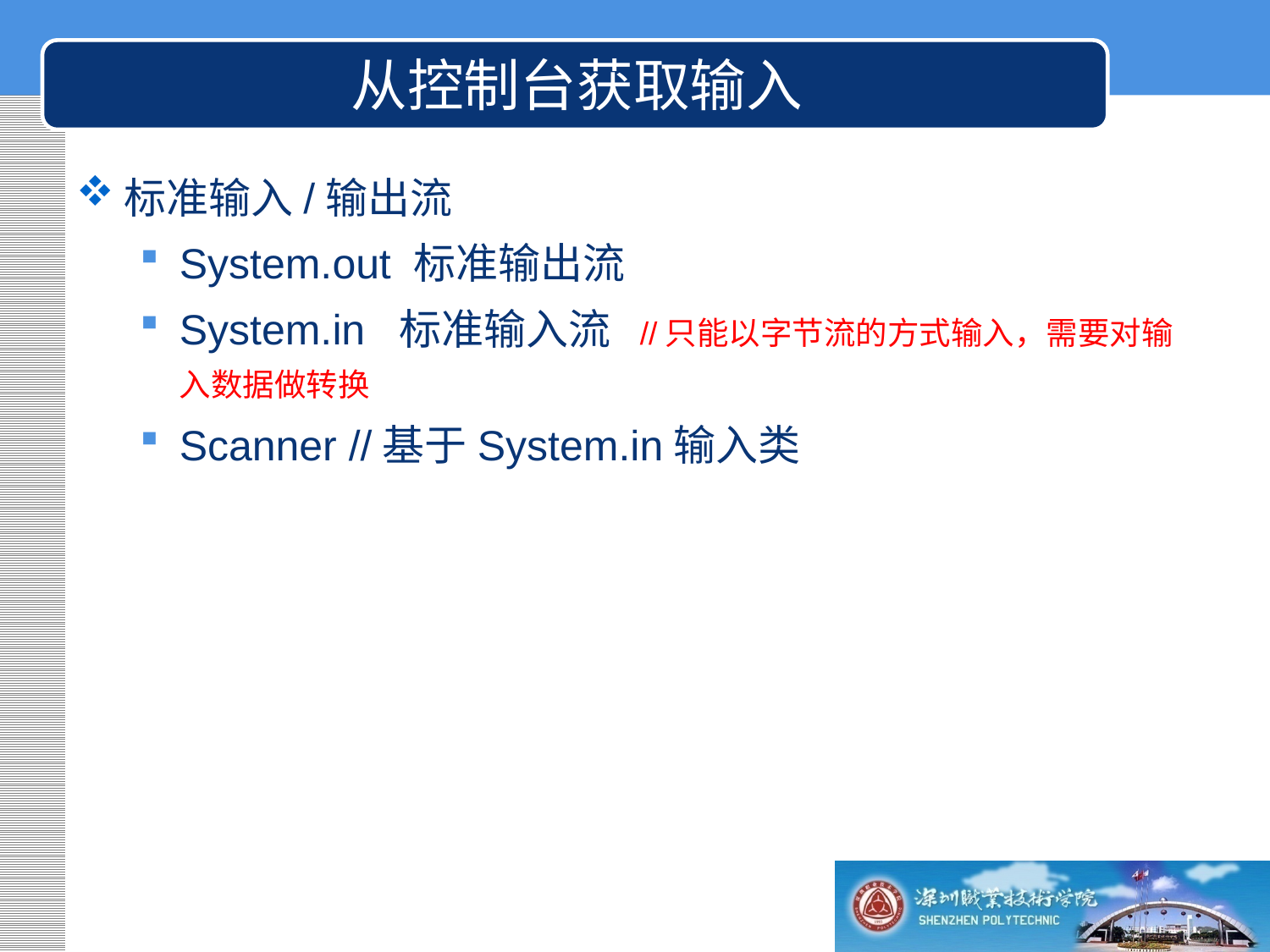

从控制台获取输入
标准输入/输出流
System.out 标准输出流
System.in  标准输入流  //只能以字节流的方式输入，需要对输入数据做转换
Scanner //基于System.in输入类